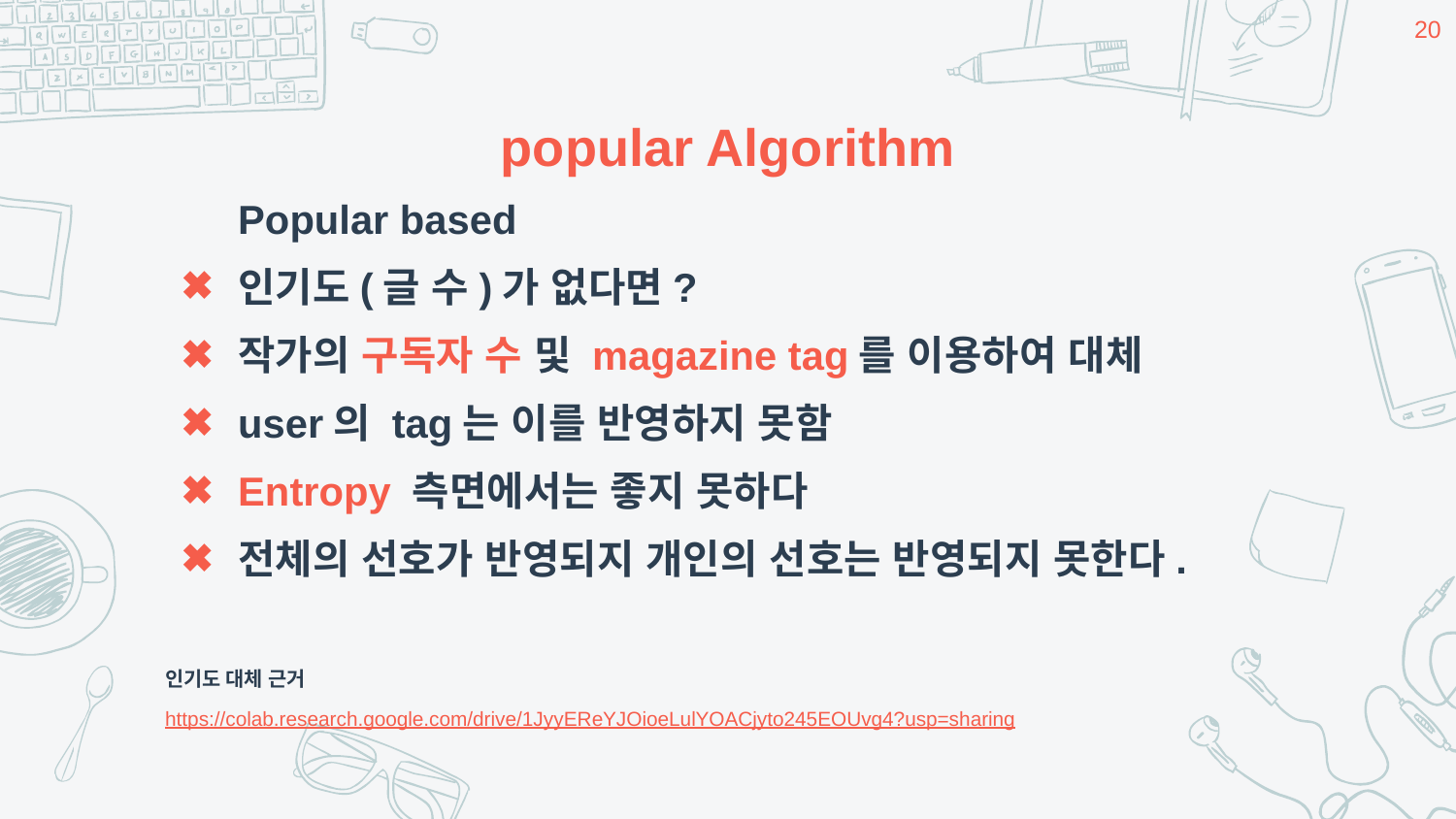

20
# popular Algorithm
Popular based
인기도(글 수)가 없다면?
작가의 구독자 수 및 magazine tag를 이용하여 대체
user의 tag는 이를 반영하지 못함
Entropy 측면에서는 좋지 못하다
전체의 선호가 반영되지 개인의 선호는 반영되지 못한다.

인기도 대체 근거
https://colab.research.google.com/drive/1JyyEReYJOioeLulYOACjyto245EOUvg4?usp=sharing